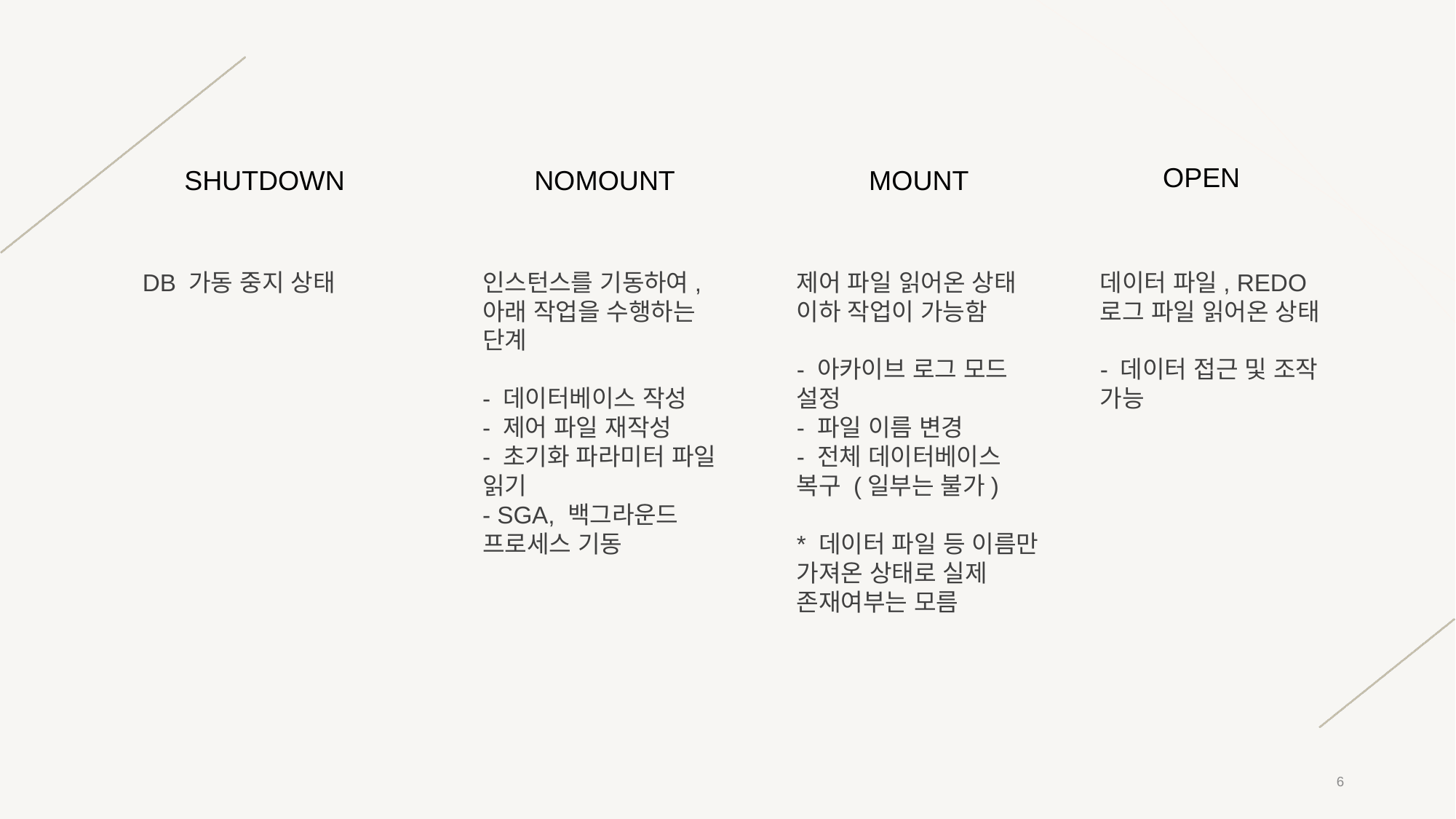

OPEN
SHUTDOWN
NOMOUNT
MOUNT
DB 가동 중지 상태
인스턴스를 기동하여,
아래 작업을 수행하는 단계

- 데이터베이스 작성
- 제어 파일 재작성
- 초기화 파라미터 파일 읽기
- SGA, 백그라운드 프로세스 기동
제어 파일 읽어온 상태
이하 작업이 가능함

- 아카이브 로그 모드 설정
- 파일 이름 변경
- 전체 데이터베이스 복구 (일부는 불가)

* 데이터 파일 등 이름만 가져온 상태로 실제 존재여부는 모름
데이터 파일, REDO 로그 파일 읽어온 상태

- 데이터 접근 및 조작 가능
6